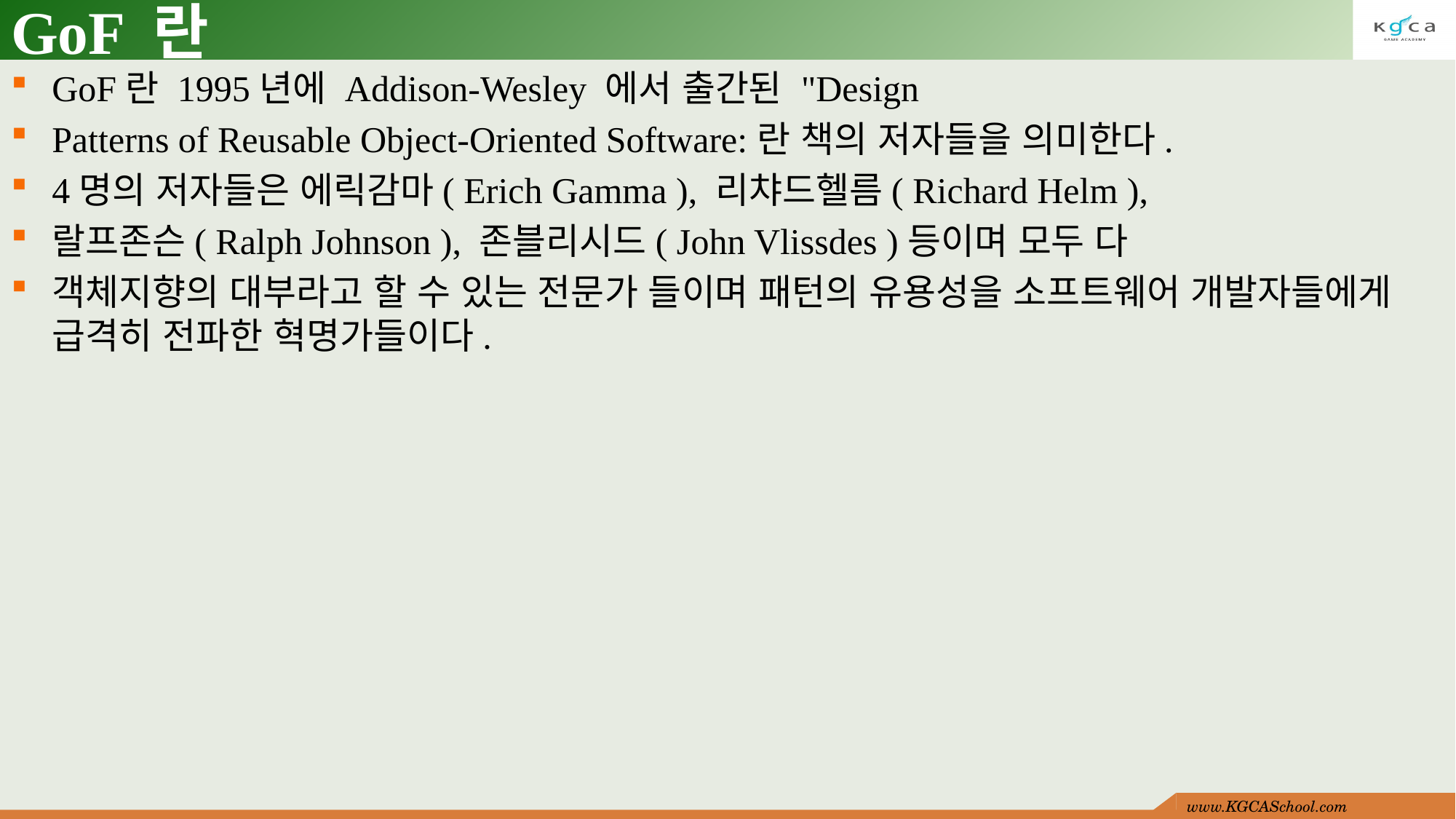

# GoF 란
GoF란 1995년에 Addison-Wesley 에서 출간된 "Design
Patterns of Reusable Object-Oriented Software:란 책의 저자들을 의미한다.
4명의 저자들은 에릭감마( Erich Gamma ), 리챠드헬름( Richard Helm ),
랄프존슨( Ralph Johnson ), 존블리시드( John Vlissdes )등이며 모두 다
객체지향의 대부라고 할 수 있는 전문가 들이며 패턴의 유용성을 소프트웨어 개발자들에게 급격히 전파한 혁명가들이다.